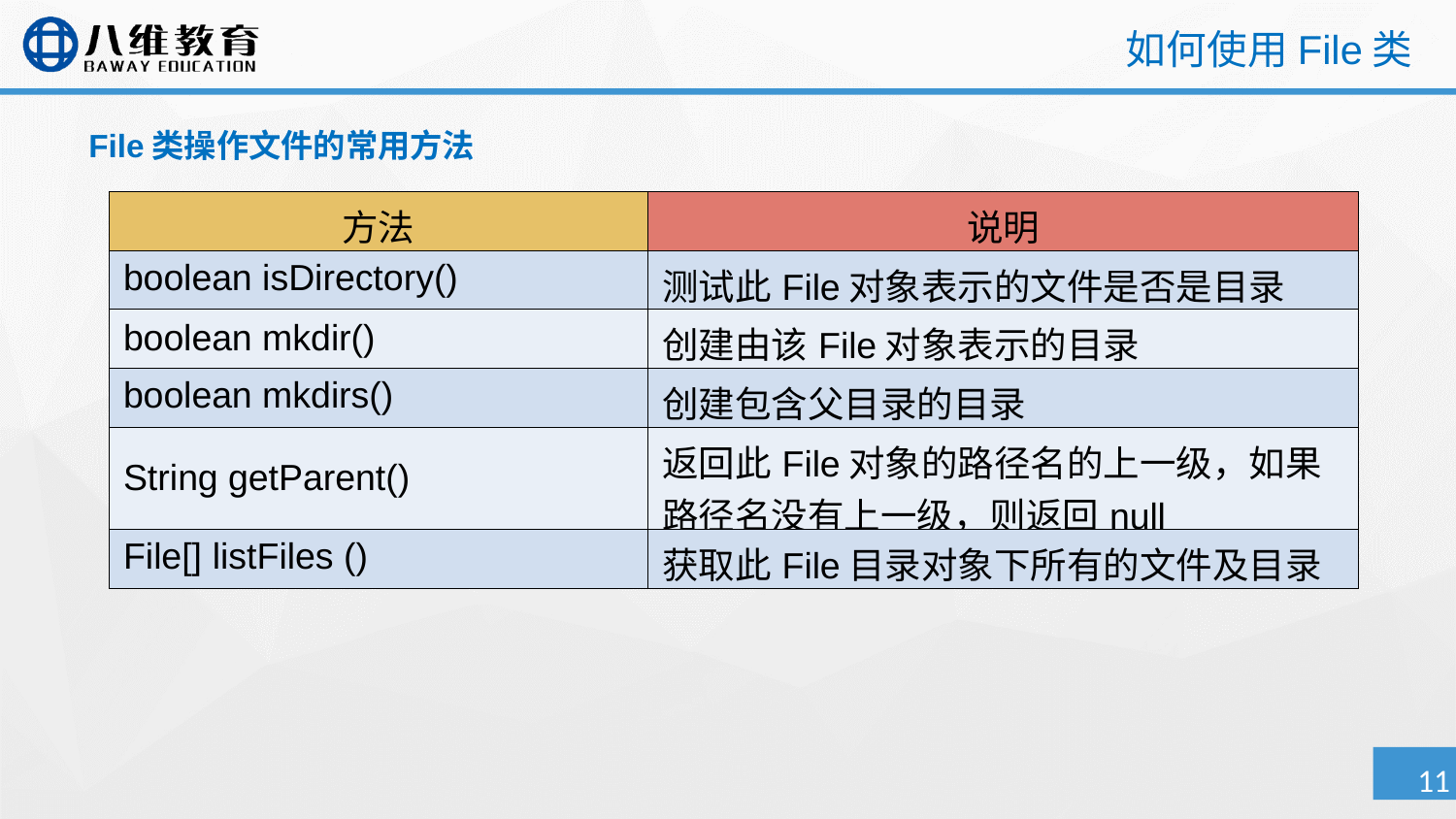

# 如何使用File类
File类操作文件的常用方法
| 方法 | 说明 |
| --- | --- |
| boolean isDirectory() | 测试此File对象表示的文件是否是目录 |
| boolean mkdir() | 创建由该File对象表示的目录 |
| boolean mkdirs() | 创建包含父目录的目录 |
| String getParent() | 返回此File对象的路径名的上一级，如果路径名没有上一级，则返回null |
| File[] listFiles () | 获取此File目录对象下所有的文件及目录 |